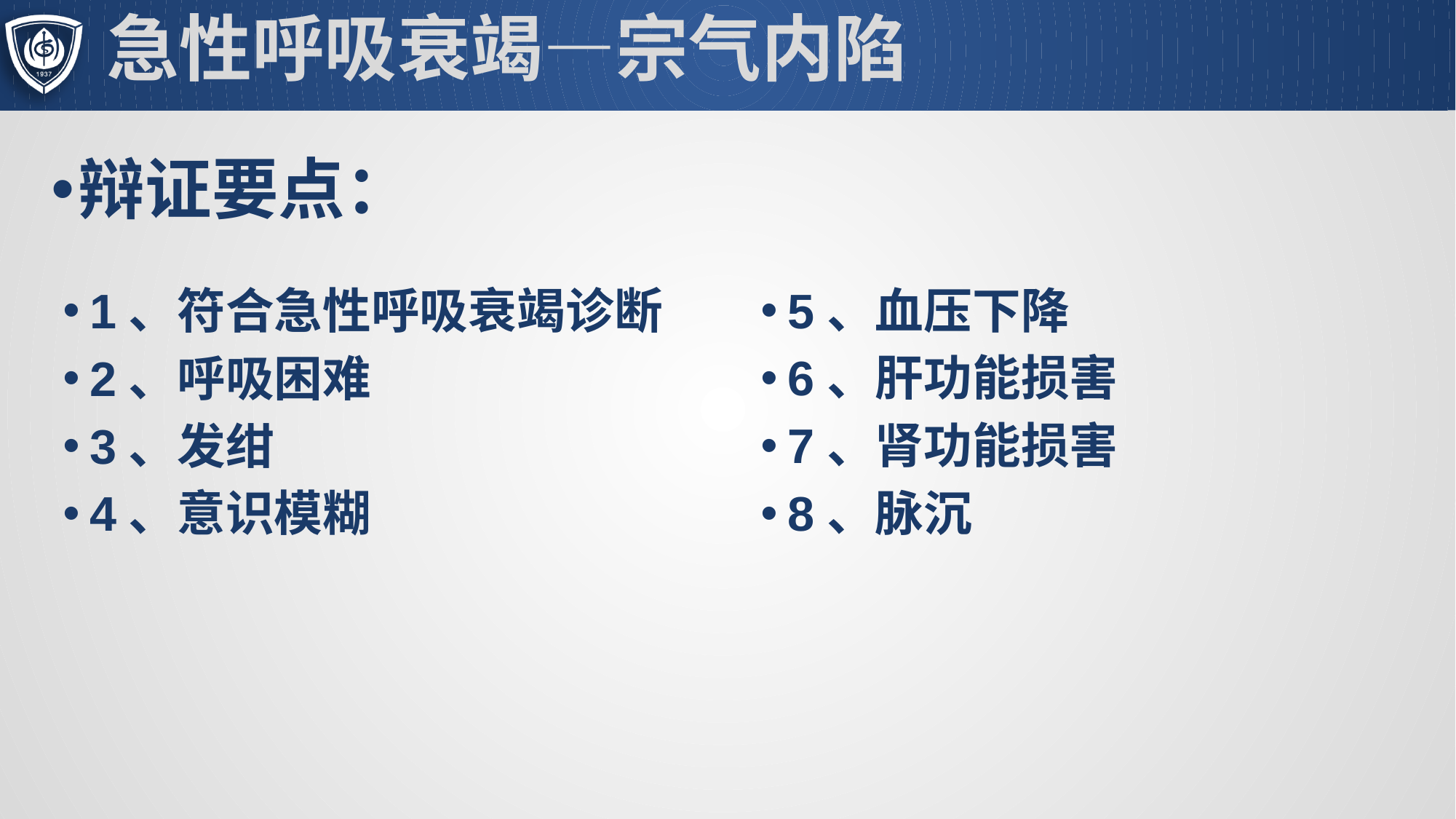

# 急性呼吸衰竭—宗气内陷
辩证要点：

5、血压下降
6、肝功能损害
7、肾功能损害
8、脉沉
1、符合急性呼吸衰竭诊断
2、呼吸困难
3、发绀
4、意识模糊